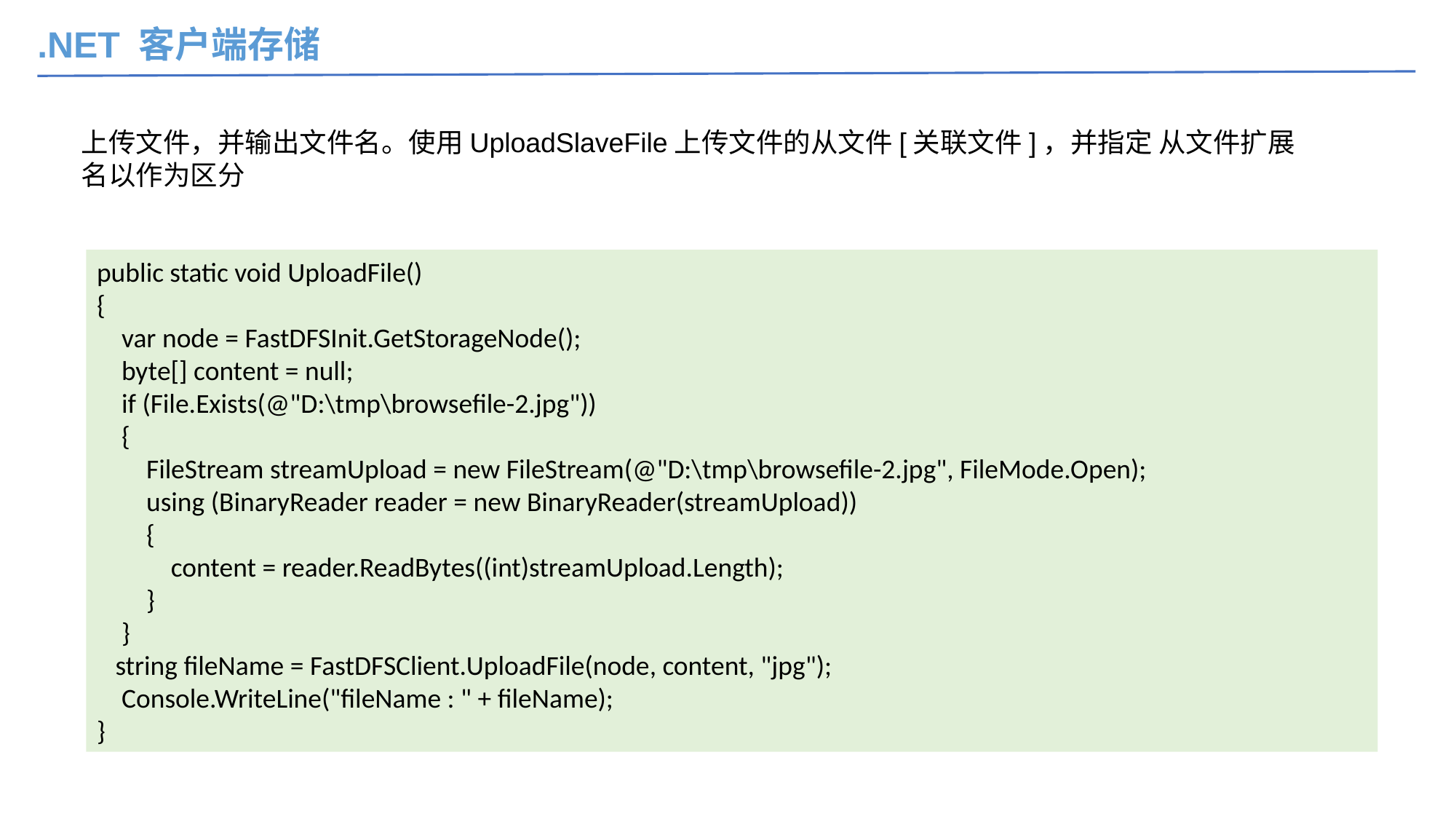

.NET 客户端存储
上传文件，并输出文件名。使用UploadSlaveFile上传文件的从文件[关联文件]，并指定 从文件扩展名以作为区分
public static void UploadFile()
{
    var node = FastDFSInit.GetStorageNode();
    byte[] content = null;
    if (File.Exists(@"D:\tmp\browsefile-2.jpg"))
    {
        FileStream streamUpload = new FileStream(@"D:\tmp\browsefile-2.jpg", FileMode.Open);
        using (BinaryReader reader = new BinaryReader(streamUpload))
        {
            content = reader.ReadBytes((int)streamUpload.Length);
        }
    }
   string fileName = FastDFSClient.UploadFile(node, content, "jpg");
    Console.WriteLine("fileName : " + fileName);
}